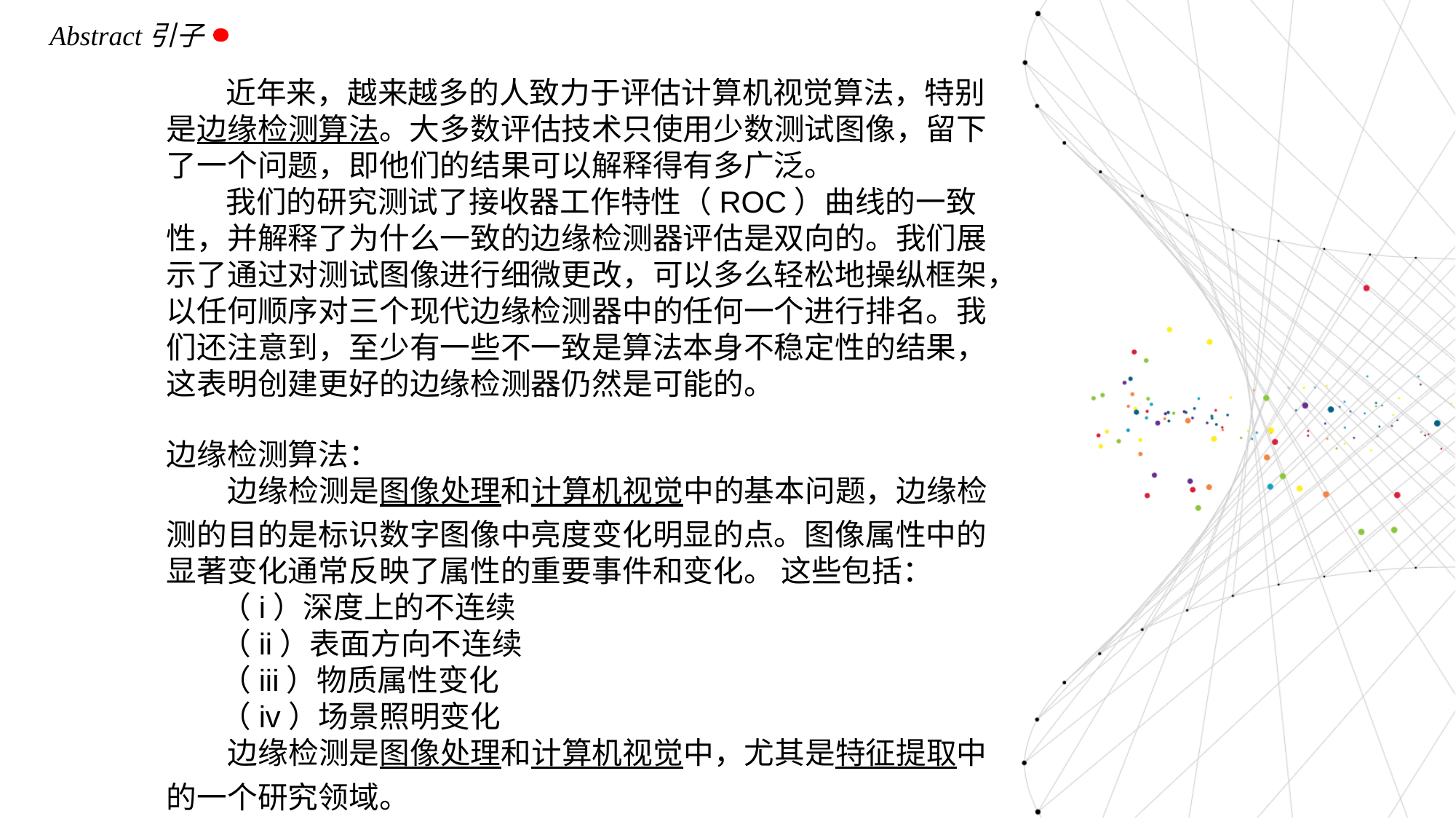

Abstract引子

   近年来，越来越多的人致力于评估计算机视觉算法，特别是边缘检测算法。大多数评估技术只使用少数测试图像，留下了一个问题，即他们的结果可以解释得有多广泛。
   我们的研究测试了接收器工作特性（ROC）曲线的一致性，并解释了为什么一致的边缘检测器评估是双向的。我们展示了通过对测试图像进行细微更改，可以多么轻松地操纵框架，以任何顺序对三个现代边缘检测器中的任何一个进行排名。我们还注意到，至少有一些不一致是算法本身不稳定性的结果，这表明创建更好的边缘检测器仍然是可能的。
边缘检测算法：
        边缘检测是图像处理和计算机视觉中的基本问题，边缘检测的目的是标识数字图像中亮度变化明显的点。图像属性中的显著变化通常反映了属性的重要事件和变化。 这些包括：
（i）深度上的不连续
（ii）表面方向不连续
（iii）物质属性变化
（iv）场景照明变化
        边缘检测是图像处理和计算机视觉中，尤其是特征提取中的一个研究领域。